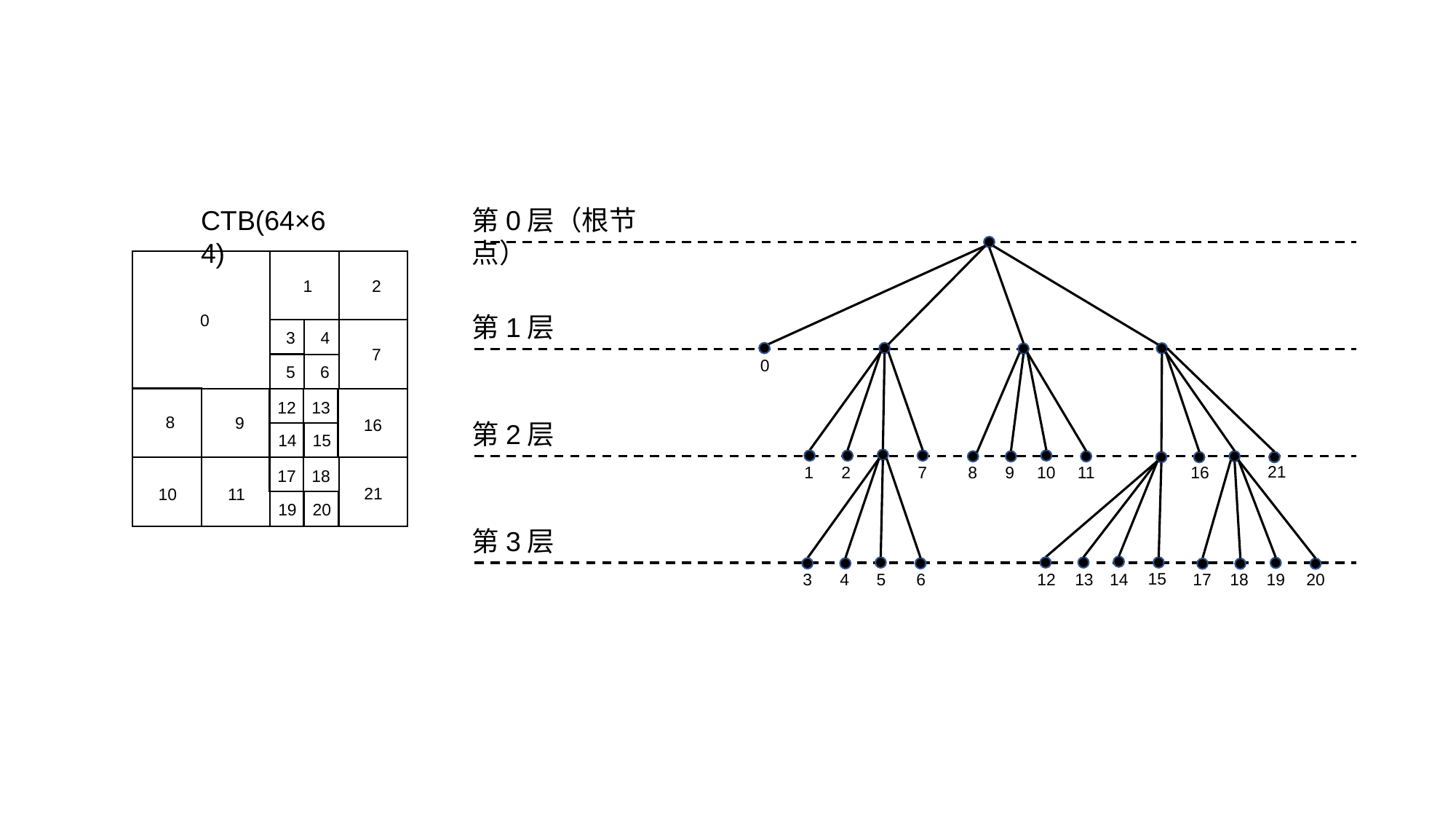

CTB(64×64)
第0层（根节点）

1
2
0
第1层

3
4
7

0

5
6

13
12
8
9
16
第2层

14
15

21
8
9
10
11
16
1
2
7

18
17
21
10
11

19
20
第3层

15
14
13
12
3
4
5
6
17
18
19
20